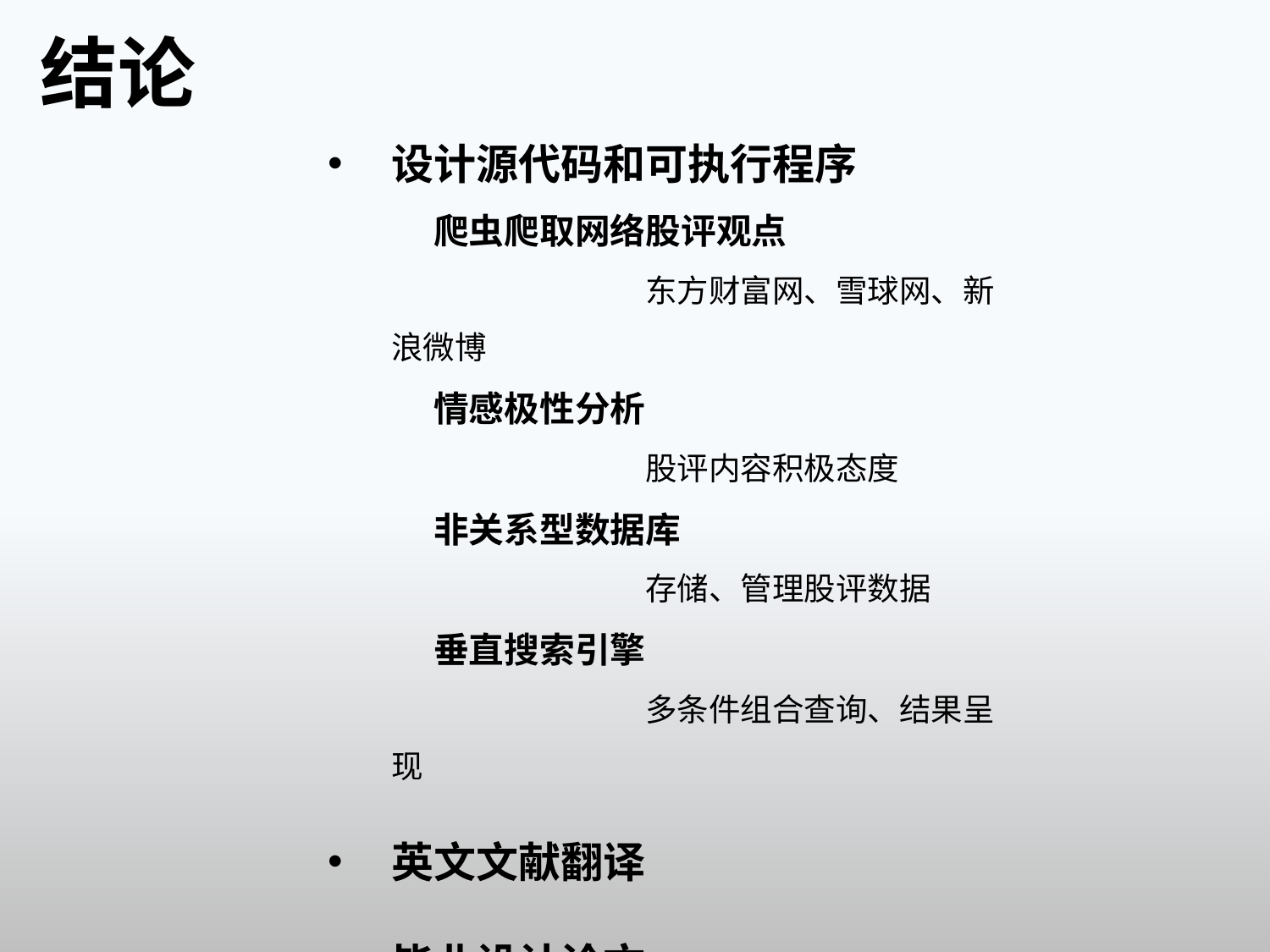

结论
设计源代码和可执行程序
爬虫爬取网络股评观点
		东方财富网、雪球网、新浪微博
情感极性分析
		股评内容积极态度
非关系型数据库
		存储、管理股评数据
垂直搜索引擎
		多条件组合查询、结果呈现
英文文献翻译
毕业设计论文

不足
垃圾信息与水军识别

精度提高

数据高效整理